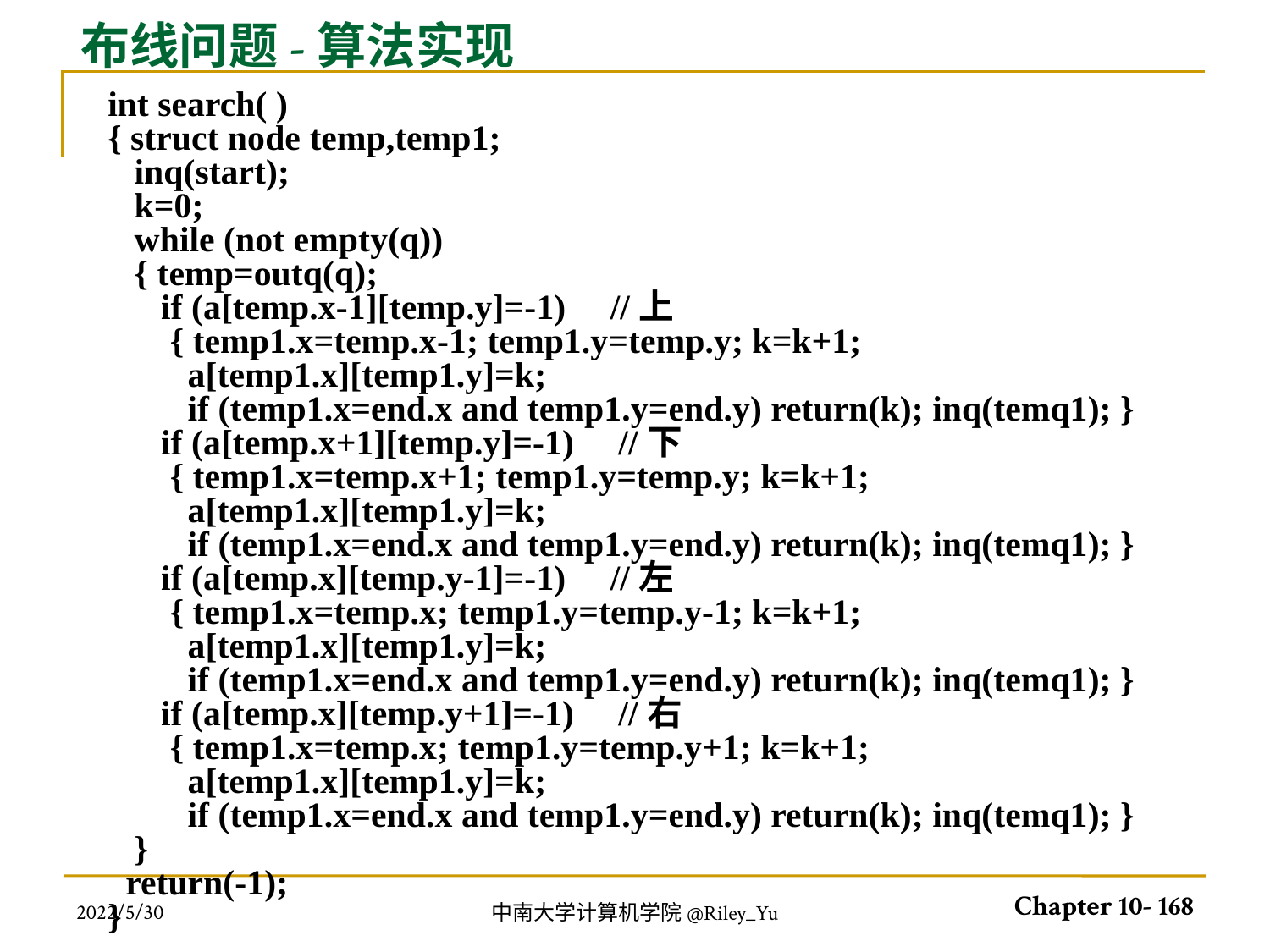

# 布线问题-算法实现
int search( )
{ struct node temp,temp1;
   inq(start);
   k=0;
   while (not empty(q))
   { temp=outq(q);
      if (a[temp.x-1][temp.y]=-1)     //上
       { temp1.x=temp.x-1; temp1.y=temp.y; k=k+1;
         a[temp1.x][temp1.y]=k;
         if (temp1.x=end.x and temp1.y=end.y) return(k); inq(temq1); }
      if (a[temp.x+1][temp.y]=-1)     //下
       { temp1.x=temp.x+1; temp1.y=temp.y; k=k+1;
         a[temp1.x][temp1.y]=k;
         if (temp1.x=end.x and temp1.y=end.y) return(k); inq(temq1); }
      if (a[temp.x][temp.y-1]=-1)     //左
       { temp1.x=temp.x; temp1.y=temp.y-1; k=k+1;
         a[temp1.x][temp1.y]=k;
         if (temp1.x=end.x and temp1.y=end.y) return(k); inq(temq1); }
      if (a[temp.x][temp.y+1]=-1)     //右
       { temp1.x=temp.x; temp1.y=temp.y+1; k=k+1;
         a[temp1.x][temp1.y]=k;
         if (temp1.x=end.x and temp1.y=end.y) return(k); inq(temq1); }
   }
  return(-1);
}
2022/5/30
Chapter 10- 168
中南大学计算机学院@Riley_Yu